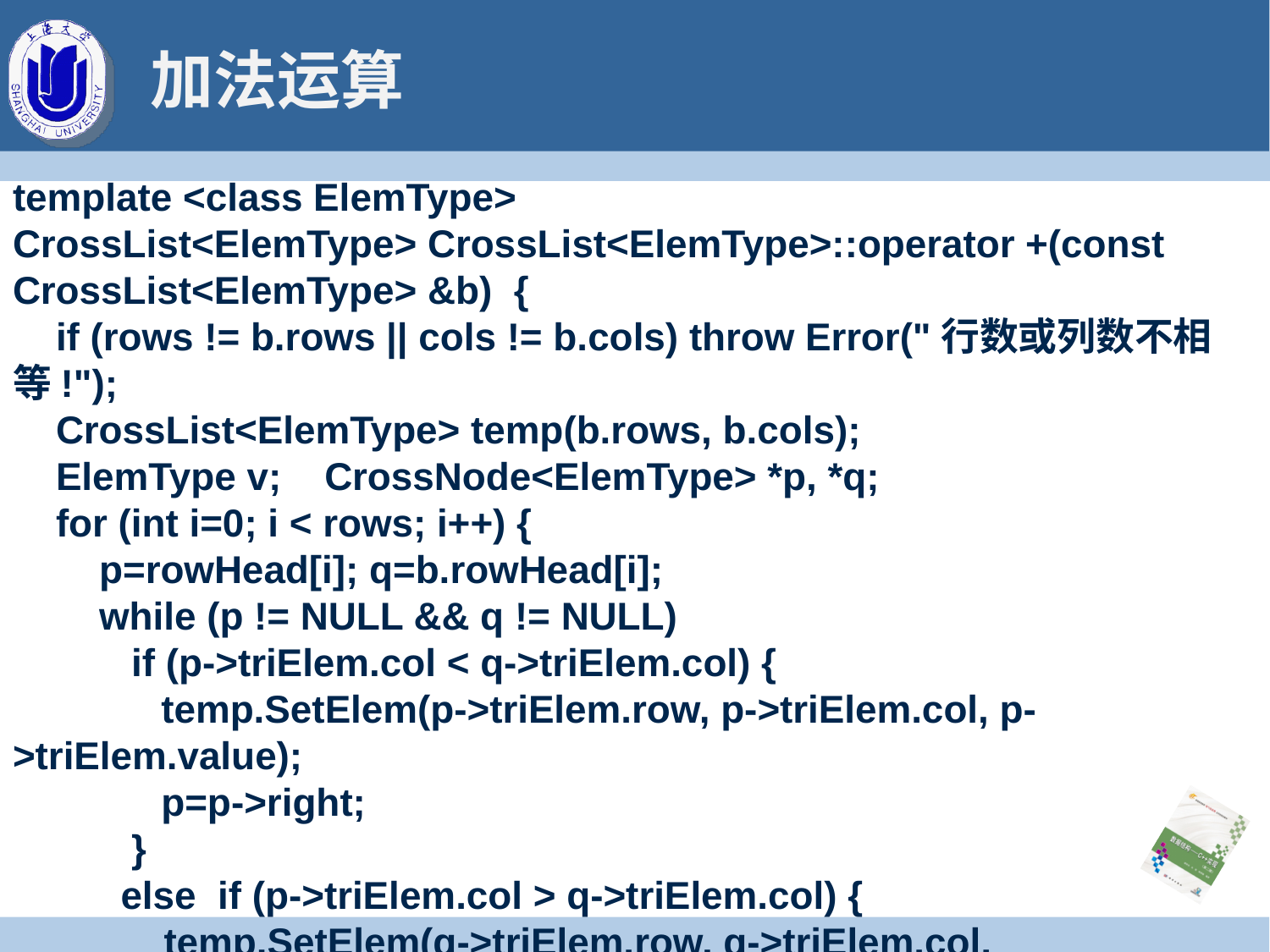

# 加法运算
template <class ElemType>
CrossList<ElemType> CrossList<ElemType>::operator +(const CrossList<ElemType> &b)  {
    if (rows != b.rows || cols != b.cols) throw Error("行数或列数不相等!");
    CrossList<ElemType> temp(b.rows, b.cols);
    ElemType v;    CrossNode<ElemType> *p, *q;
    for (int i=0; i < rows; i++) {
        p=rowHead[i]; q=b.rowHead[i];
        while (p != NULL && q != NULL)
           if (p->triElem.col < q->triElem.col) {
	  temp.SetElem(p->triElem.row, p->triElem.col, p->triElem.value);
	  p=p->right;
           }
          else  if (p->triElem.col > q->triElem.col) {
              temp.SetElem(q->triElem.row, q->triElem.col,
              q->triElem.value);    q=q->right;
           }